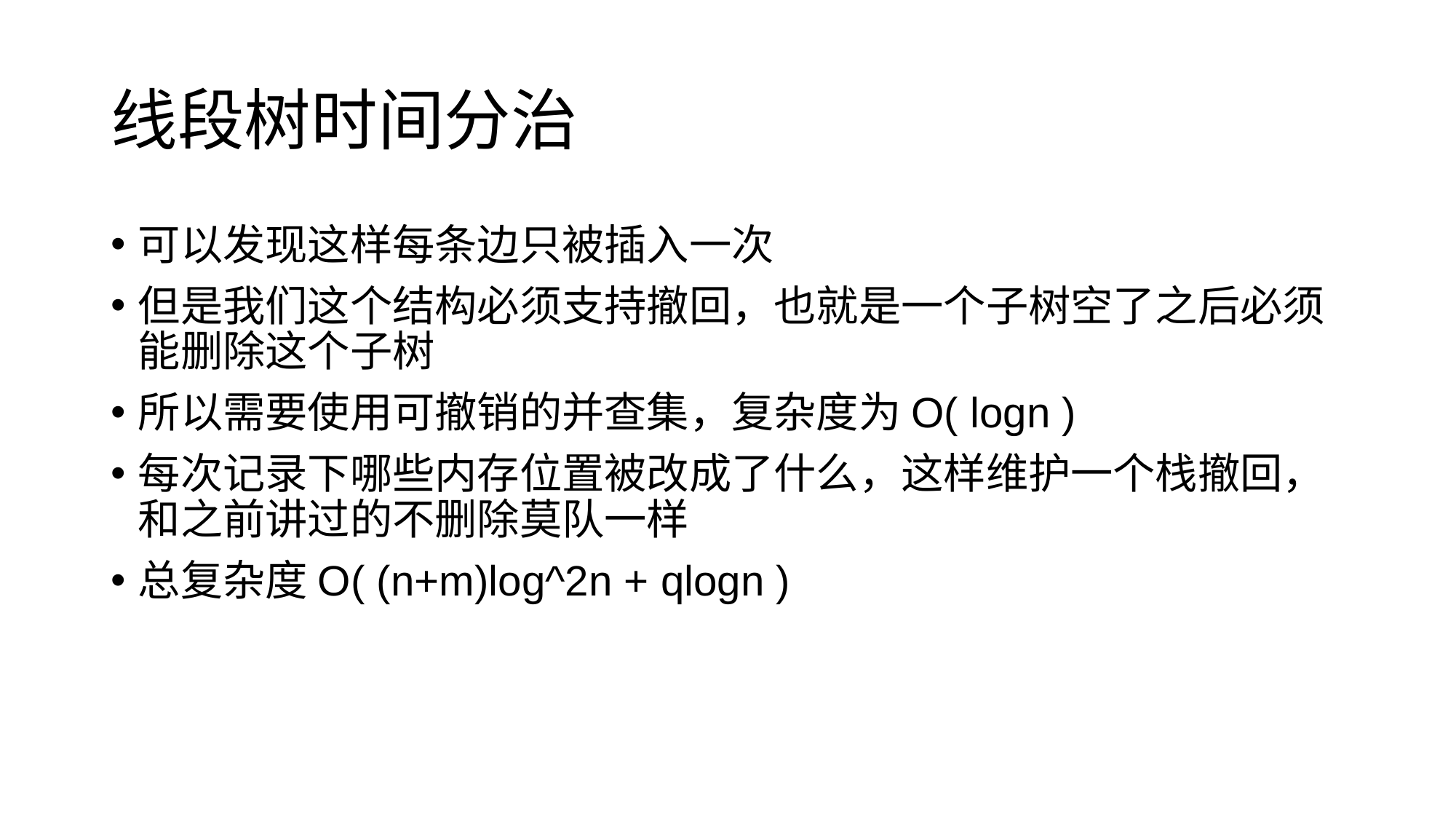

# 线段树时间分治
可以发现这样每条边只被插入一次
但是我们这个结构必须支持撤回，也就是一个子树空了之后必须能删除这个子树
所以需要使用可撤销的并查集，复杂度为O( logn )
每次记录下哪些内存位置被改成了什么，这样维护一个栈撤回，和之前讲过的不删除莫队一样
总复杂度O( (n+m)log^2n + qlogn )